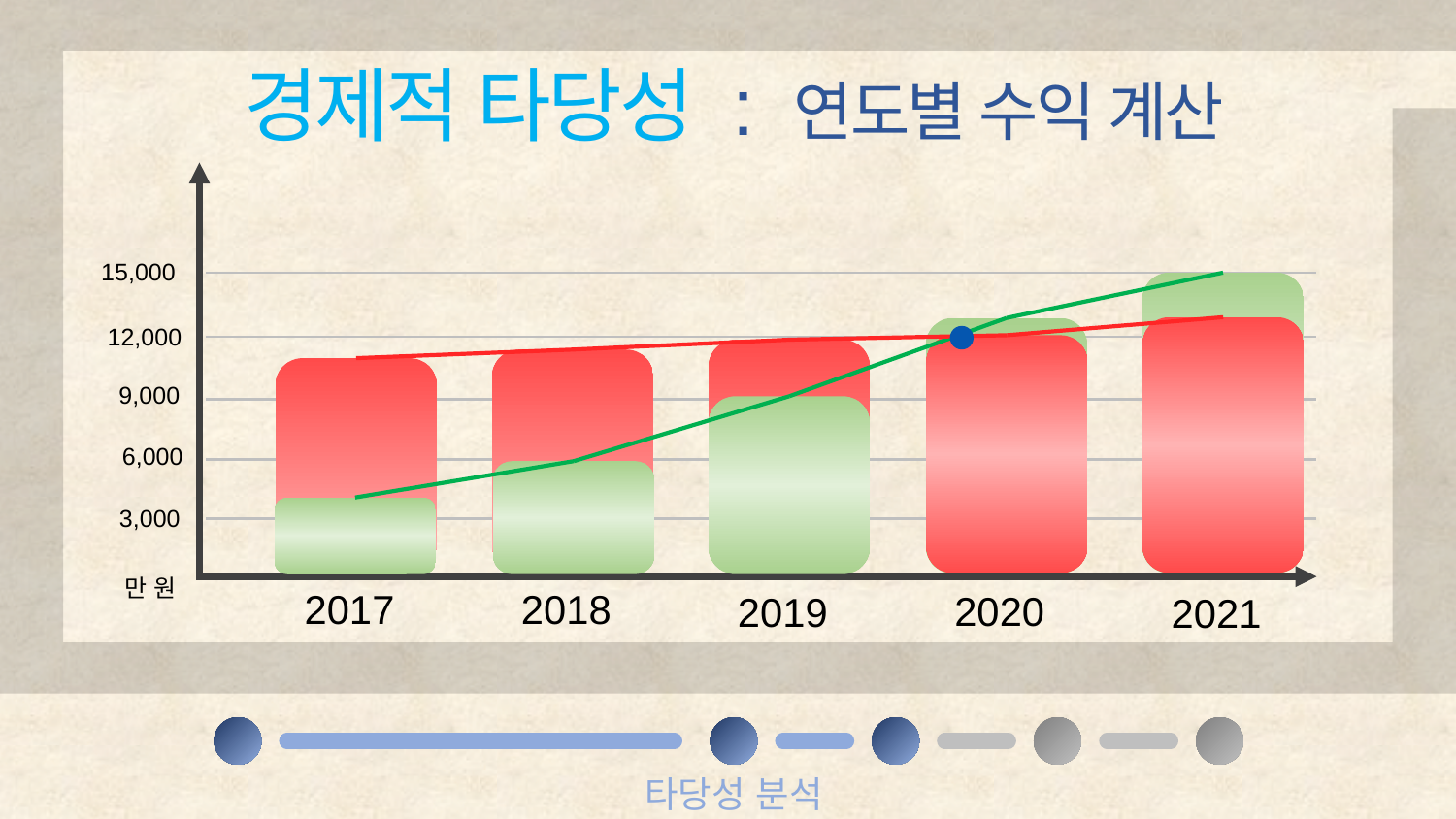

경제적 타당성 : 연도별 수익 계산
15,000

12,000

9,000

6,000

3,000

만 원
2017
2018
2020
2019
2021

타당성 분석